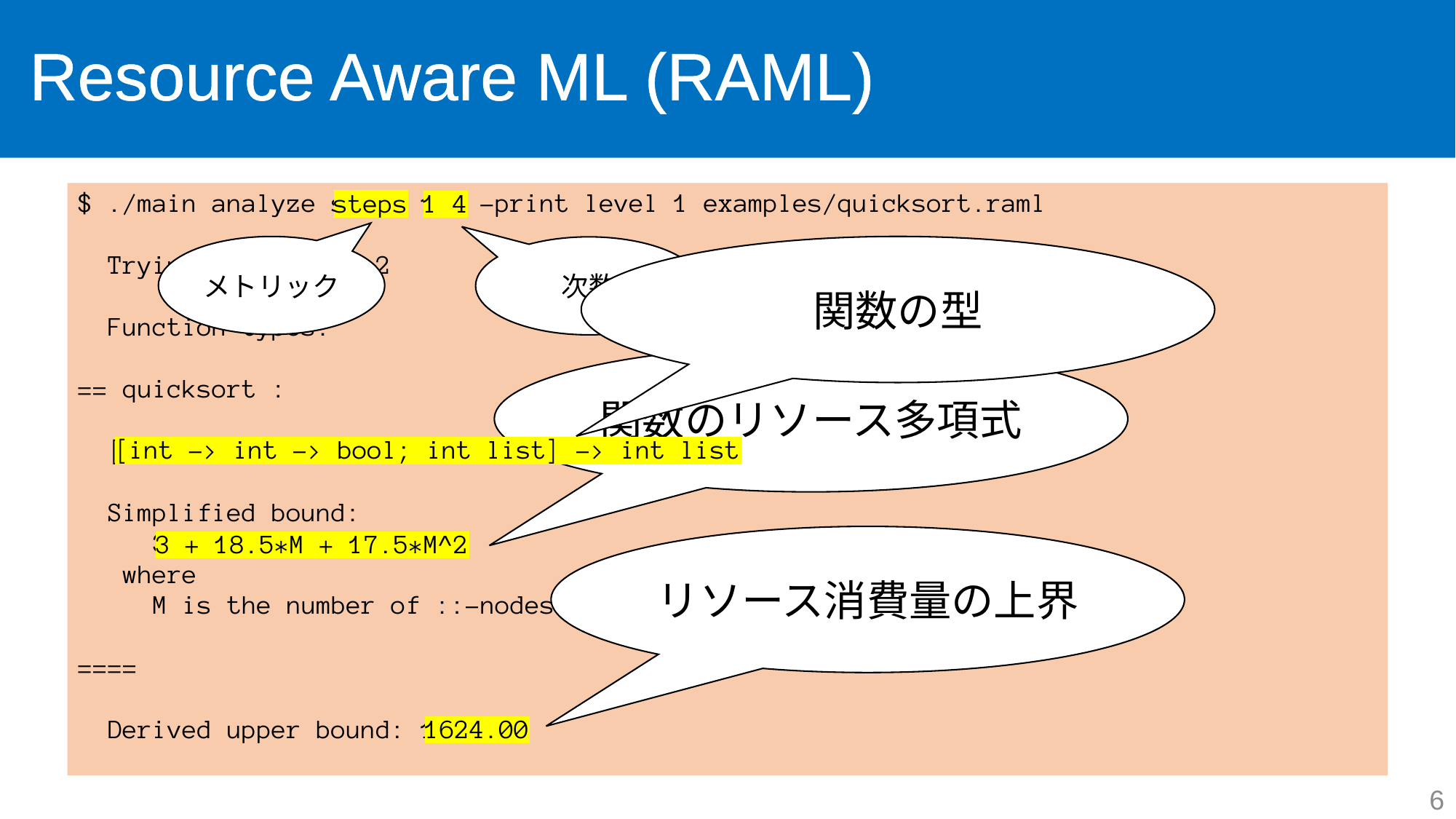

# Resource Aware ML (RAML)
steps
1 4
$ ./main analyze steps 1 4 -print level 1 examples/quicksort.raml

  Trying degree: 1, 2

  Function types:

== quicksort :

  [int -> int -> bool; int list] -> int list

  Simplified bound:
     3 + 18.5*M + 17.5*M^2
   where
     M is the number of ::-nodes of the 2nd component of the argument

====

  Derived upper bound: 1624.00
メトリック
関数の型
次数
関数のリソース多項式
[int -> int -> bool; int list] -> int list
3 + 18.5*M + 17.5*M^2
リソース消費量の上界
1624.00
6